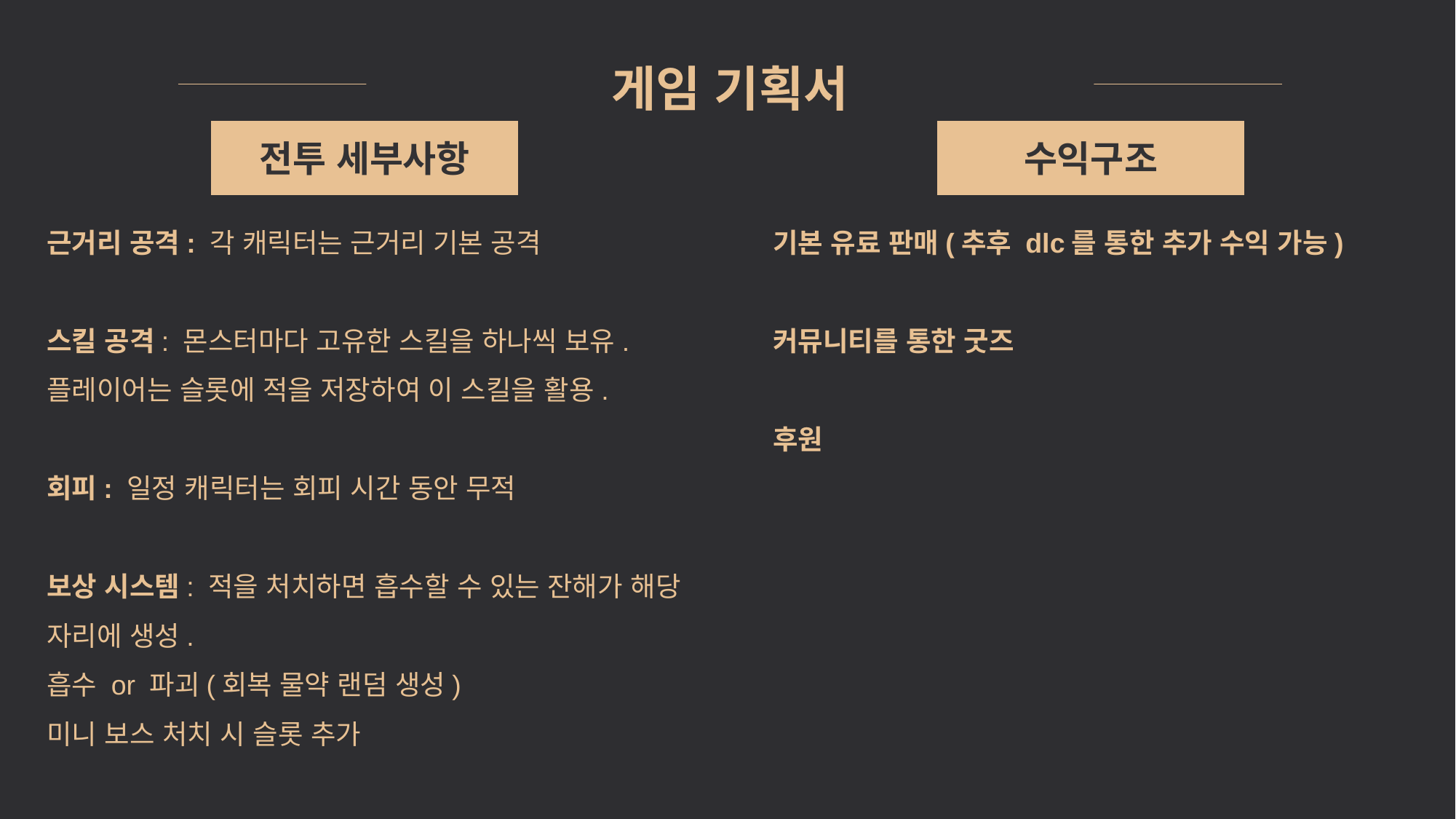

게임 기획서
전투 세부사항
수익구조
근거리 공격: 각 캐릭터는 근거리 기본 공격

스킬 공격: 몬스터마다 고유한 스킬을 하나씩 보유. 플레이어는 슬롯에 적을 저장하여 이 스킬을 활용.

회피: 일정 캐릭터는 회피 시간 동안 무적

보상 시스템: 적을 처치하면 흡수할 수 있는 잔해가 해당 자리에 생성.
흡수 or 파괴(회복 물약 랜덤 생성)
미니 보스 처치 시 슬롯 추가
기본 유료 판매(추후 dlc를 통한 추가 수익 가능)

커뮤니티를 통한 굿즈

후원